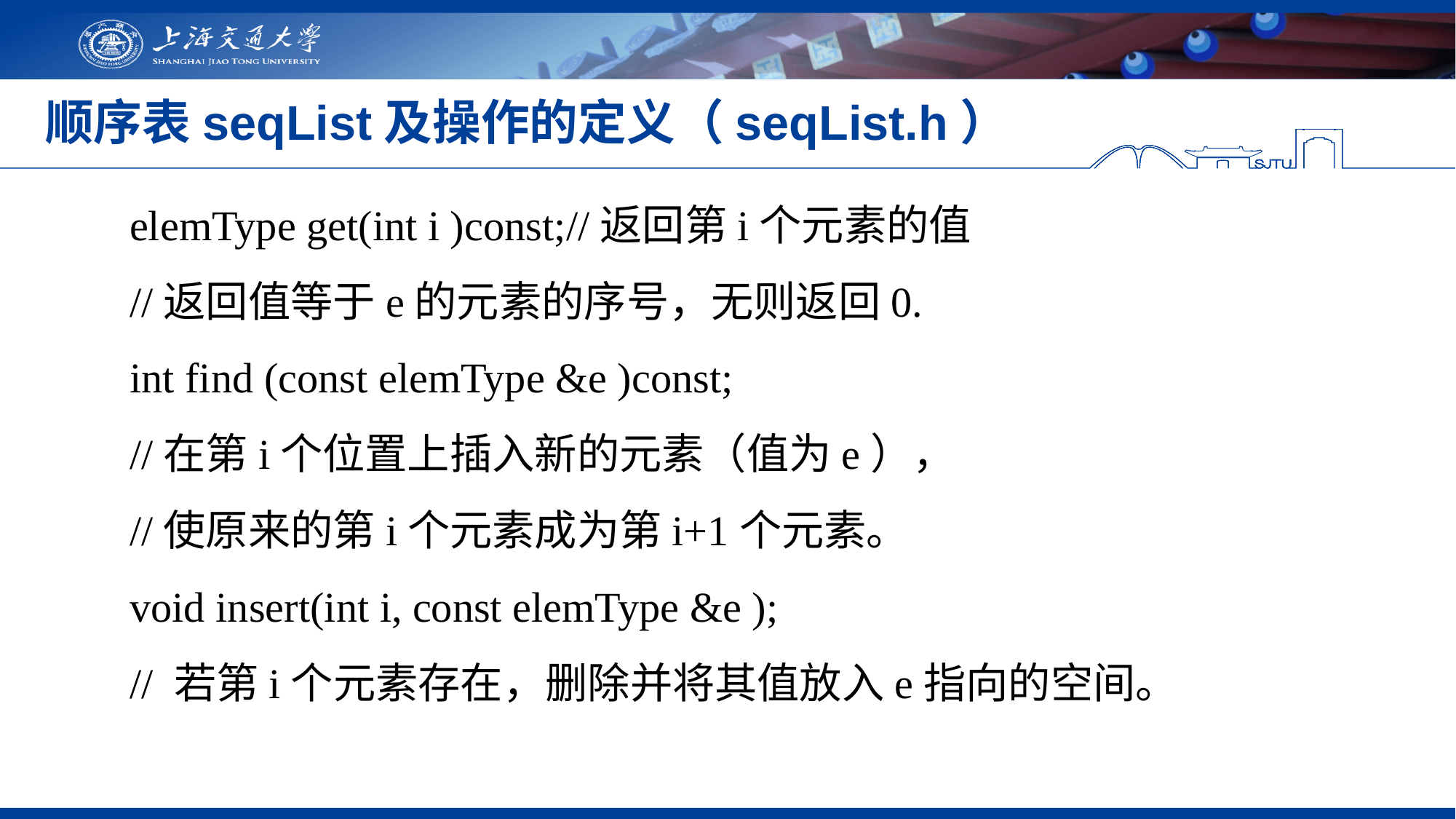

# 顺序表seqList及操作的定义（seqList.h）
        elemType get(int i )const;//返回第i个元素的值
        //返回值等于e的元素的序号，无则返回0.
        int find (const elemType &e )const;
        //在第i个位置上插入新的元素（值为e），
        //使原来的第i个元素成为第i+1个元素。
        void insert(int i, const elemType &e );
        // 若第i个元素存在，删除并将其值放入e指向的空间。